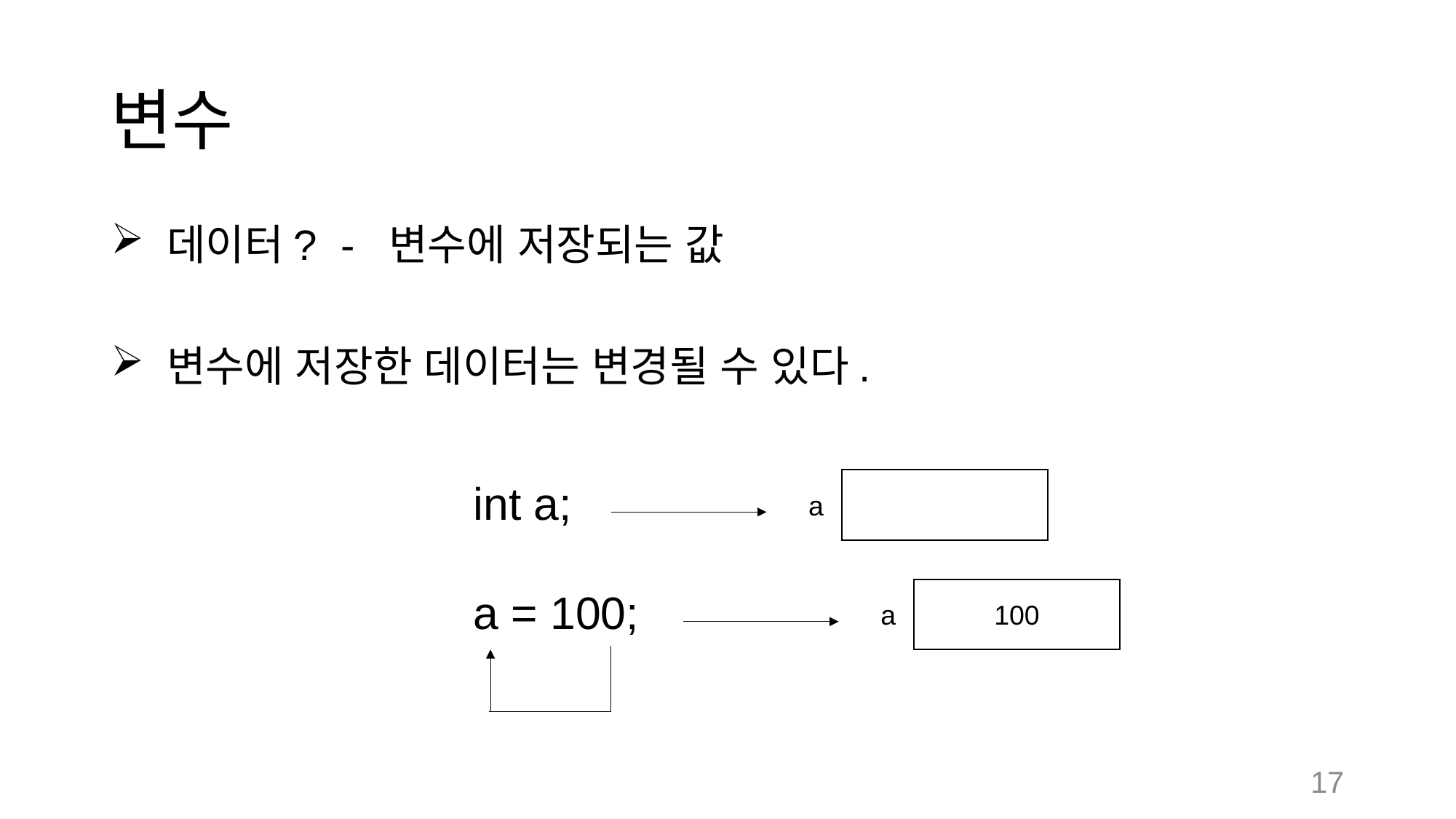

# 변수
 데이터?  -  변수에 저장되는 값

 변수에 저장한 데이터는 변경될 수 있다.
int a;

a = 100;

a
100
a
17